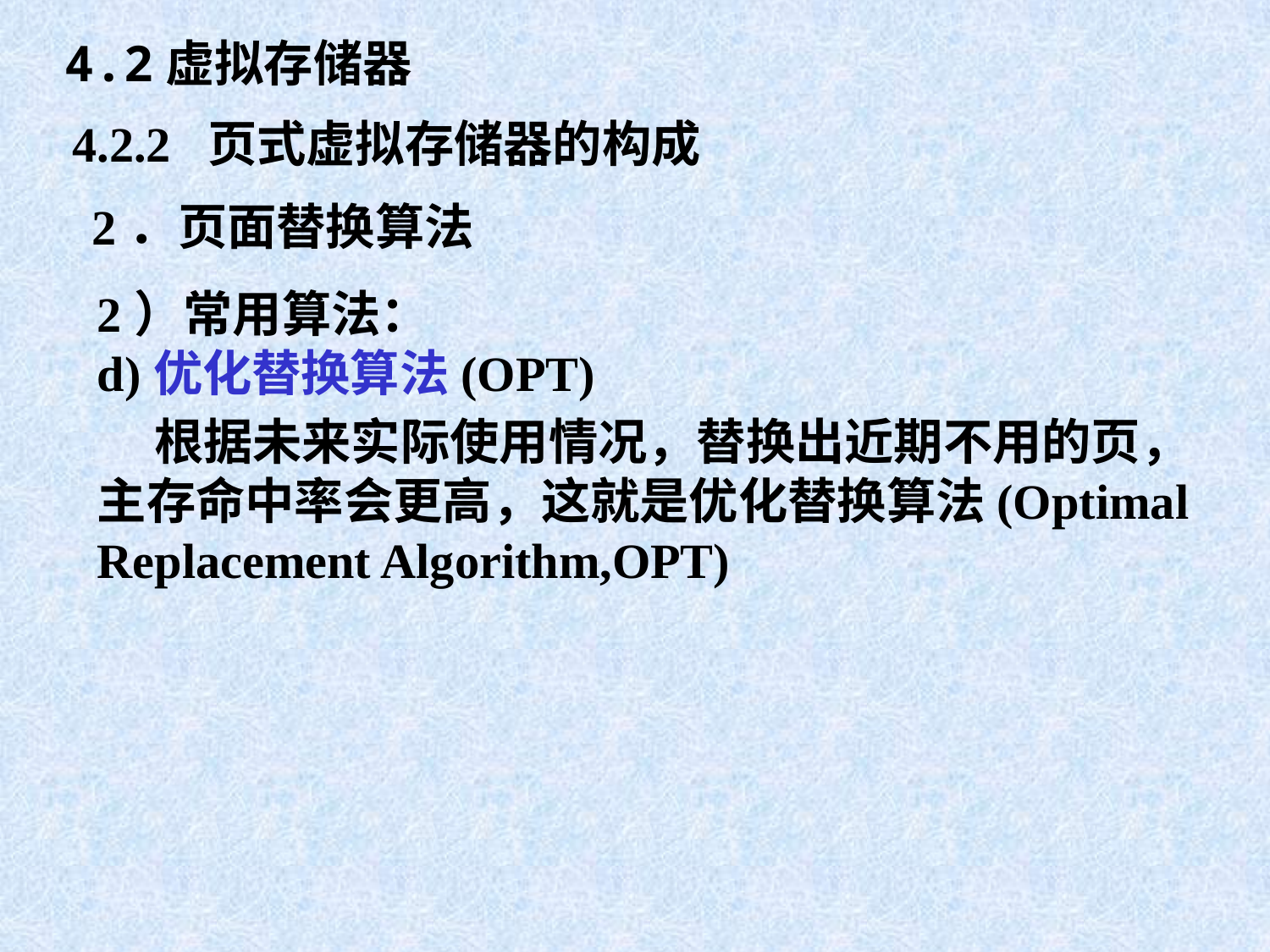

4.2虚拟存储器
4.2.2  页式虚拟存储器的构成
2．页面替换算法
2）常用算法：
d)优化替换算法(OPT)
    根据未来实际使用情况，替换出近期不用的页，主存命中率会更高，这就是优化替换算法(Optimal Replacement Algorithm,OPT)